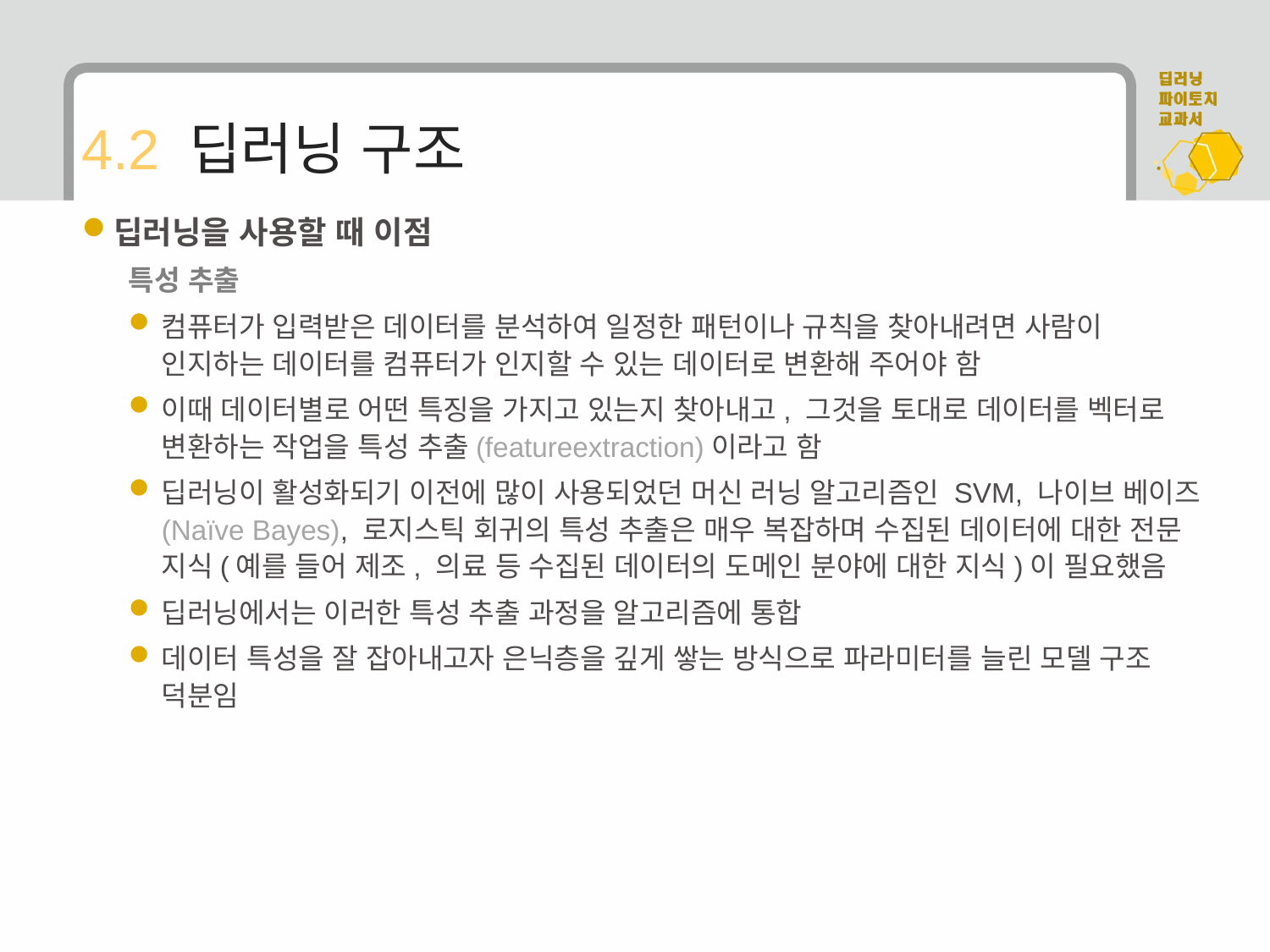

# 4.2 딥러닝 구조
딥러닝을 사용할 때 이점
특성 추출
컴퓨터가 입력받은 데이터를 분석하여 일정한 패턴이나 규칙을 찾아내려면 사람이 인지하는 데이터를 컴퓨터가 인지할 수 있는 데이터로 변환해 주어야 함
이때 데이터별로 어떤 특징을 가지고 있는지 찾아내고, 그것을 토대로 데이터를 벡터로 변환하는 작업을 특성 추출(featureextraction)이라고 함
딥러닝이 활성화되기 이전에 많이 사용되었던 머신 러닝 알고리즘인 SVM, 나이브 베이즈(Naïve Bayes), 로지스틱 회귀의 특성 추출은 매우 복잡하며 수집된 데이터에 대한 전문 지식(예를 들어 제조, 의료 등 수집된 데이터의 도메인 분야에 대한 지식)이 필요했음
딥러닝에서는 이러한 특성 추출 과정을 알고리즘에 통합
데이터 특성을 잘 잡아내고자 은닉층을 깊게 쌓는 방식으로 파라미터를 늘린 모델 구조 덕분임